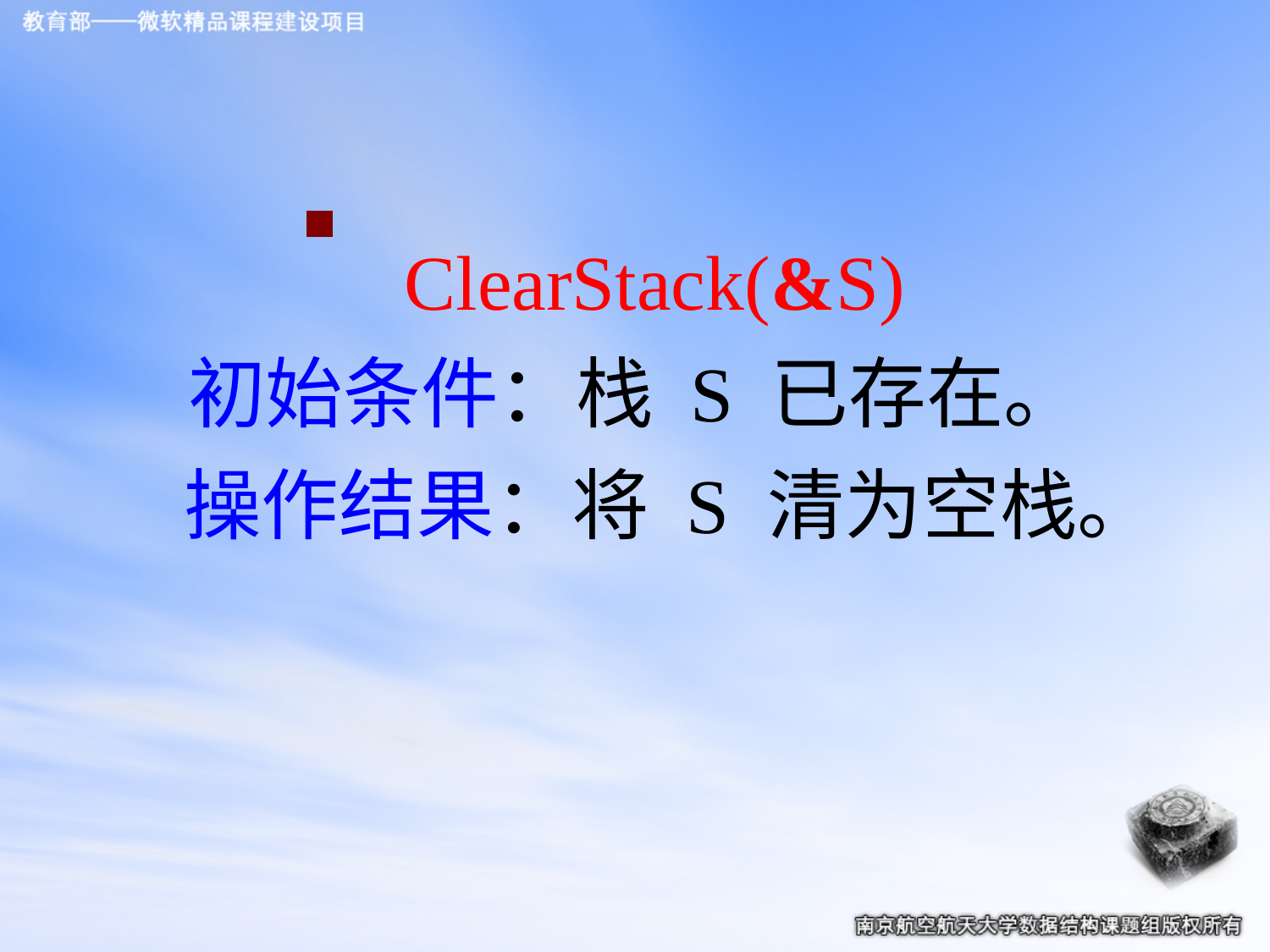

ClearStack(&S)
初始条件：栈 S 已存在。
    操作结果：将 S 清为空栈。